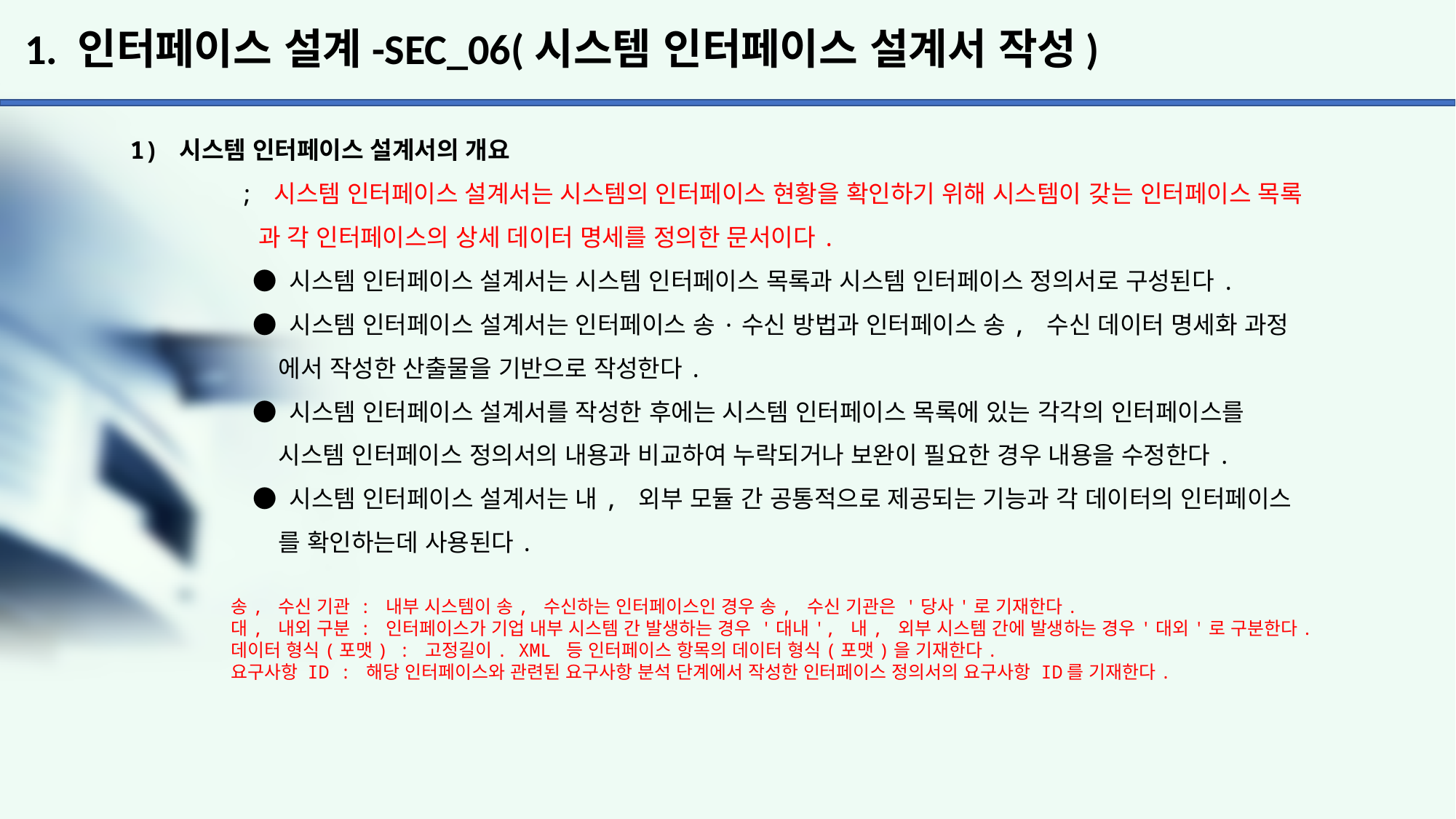

# 1. 인터페이스 설계-SEC_06(시스템 인터페이스 설계서 작성)
1) 시스템 인터페이스 설계서의 개요
	; 시스템 인터페이스 설계서는 시스템의 인터페이스 현황을 확인하기 위해 시스템이 갖는 인터페이스 목록
	  과 각 인터페이스의 상세 데이터 명세를 정의한 문서이다.
	  ● 시스템 인터페이스 설계서는 시스템 인터페이스 목록과 시스템 인터페이스 정의서로 구성된다.
	  ● 시스템 인터페이스 설계서는 인터페이스 송·수신 방법과 인터페이스 송, 수신 데이터 명세화 과정
	     에서 작성한 산출물을 기반으로 작성한다.
	  ● 시스템 인터페이스 설계서를 작성한 후에는 시스템 인터페이스 목록에 있는 각각의 인터페이스를
	     시스템 인터페이스 정의서의 내용과 비교하여 누락되거나 보완이 필요한 경우 내용을 수정한다.
	  ● 시스템 인터페이스 설계서는 내, 외부 모듈 간 공통적으로 제공되는 기능과 각 데이터의 인터페이스
	     를 확인하는데 사용된다.

송, 수신 기관 : 내부 시스템이 송, 수신하는 인터페이스인 경우 송, 수신 기관은 '당사'로 기재한다.
대, 내외 구분 : 인터페이스가 기업 내부 시스템 간 발생하는 경우 '대내', 내, 외부 시스템 간에 발생하는 경우'대외'로 구분한다.
데이터 형식(포맷) : 고정길이. XML 등 인터페이스 항목의 데이터 형식(포맷)을 기재한다.
요구사항 ID : 해당 인터페이스와 관련된 요구사항 분석 단계에서 작성한 인터페이스 정의서의 요구사항 ID를 기재한다.